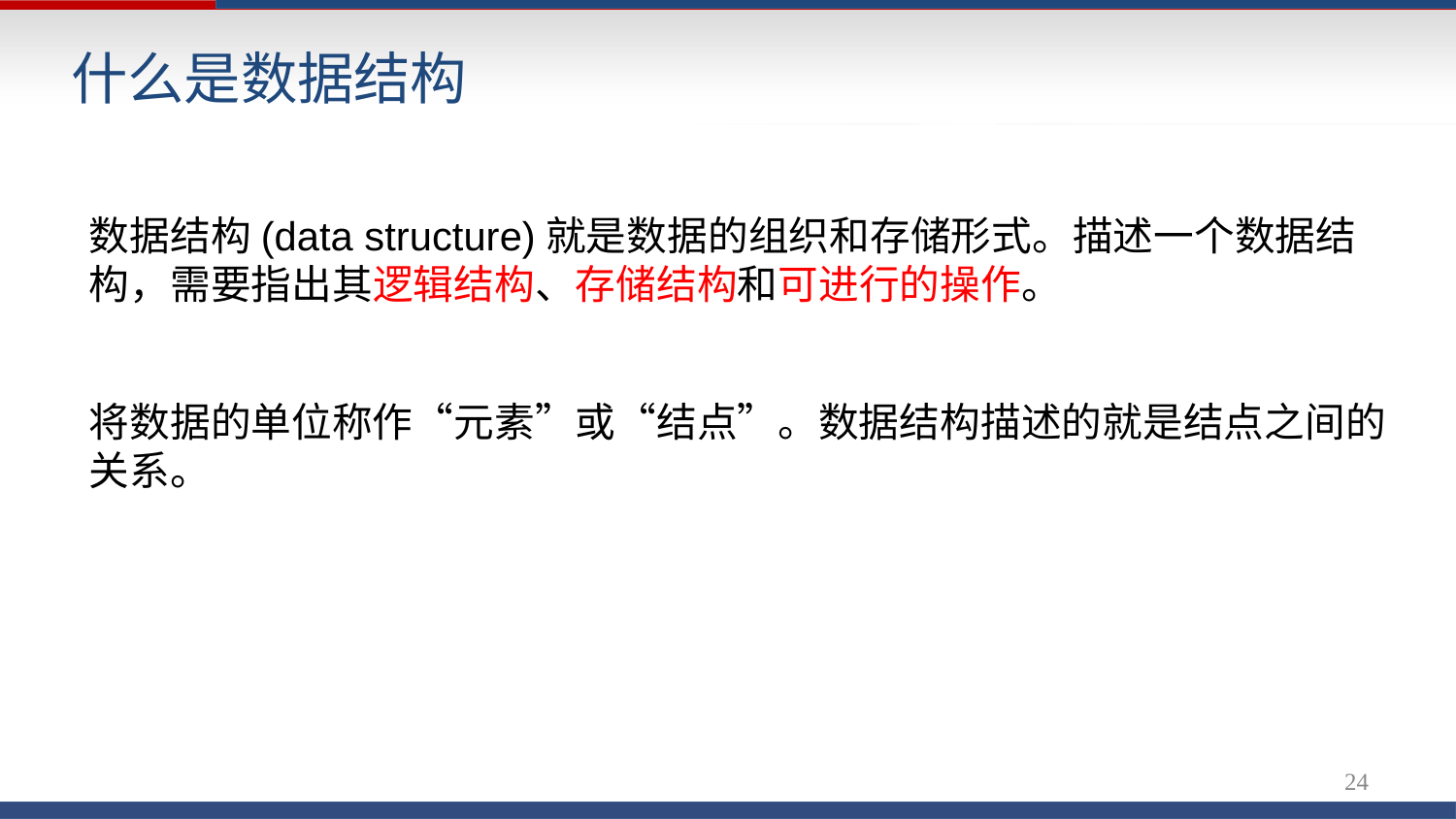

# 什么是数据结构

数据结构(data structure)就是数据的组织和存储形式。描述一个数据结构，需要指出其逻辑结构、存储结构和可进行的操作。

将数据的单位称作“元素”或“结点”。数据结构描述的就是结点之间的关系。
24